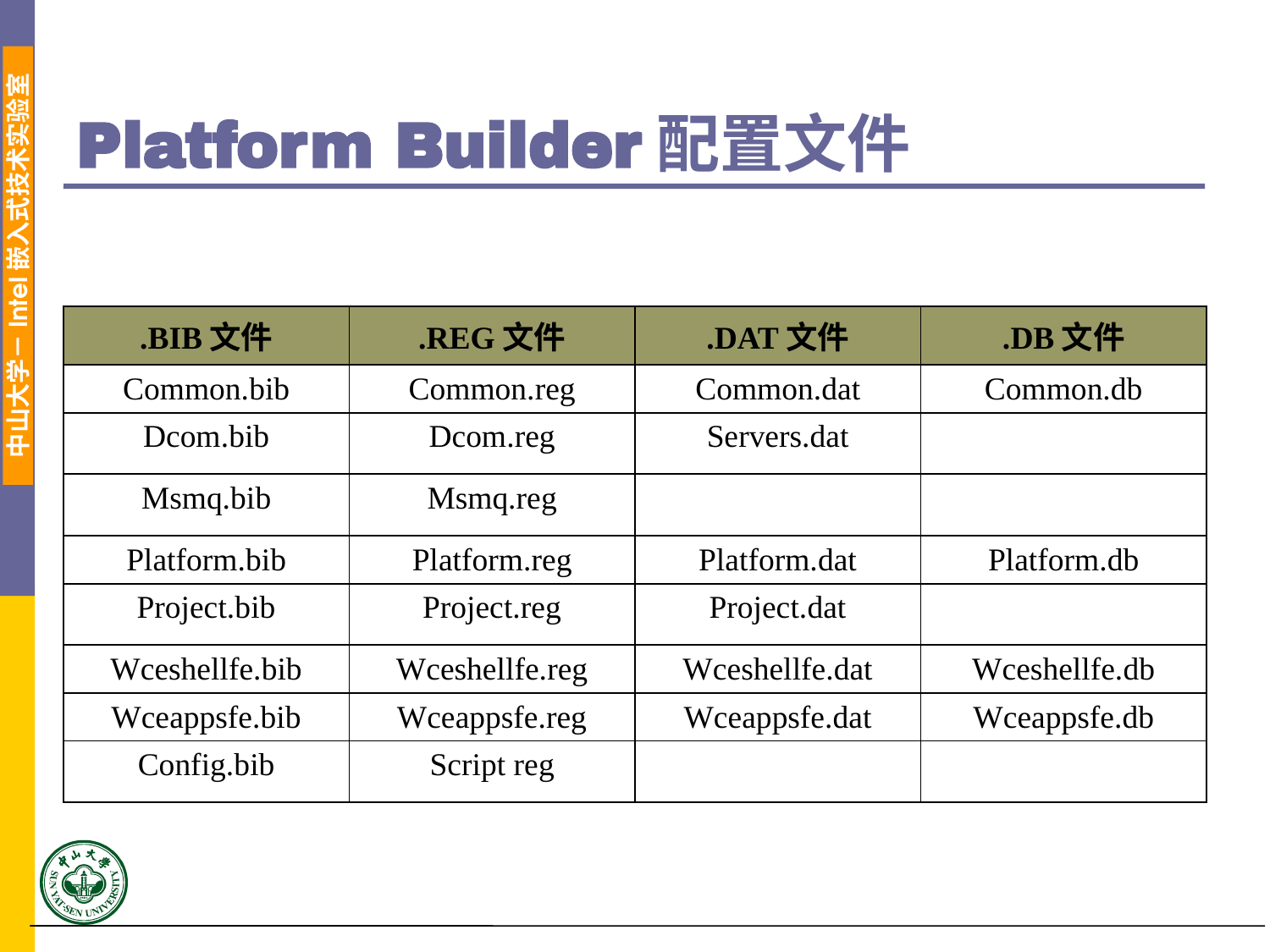

# Platform Builder配置文件
| .BIB文件 | .REG文件 | .DAT文件 | .DB文件 |
| --- | --- | --- | --- |
| Common.bib | Common.reg | Common.dat | Common.db |
| Dcom.bib | Dcom.reg | Servers.dat |  |
| Msmq.bib | Msmq.reg |  |  |
| Platform.bib | Platform.reg | Platform.dat | Platform.db |
| Project.bib | Project.reg | Project.dat |  |
| Wceshellfe.bib | Wceshellfe.reg | Wceshellfe.dat | Wceshellfe.db |
| Wceappsfe.bib | Wceappsfe.reg | Wceappsfe.dat | Wceappsfe.db |
| Config.bib | Script reg |  |  |